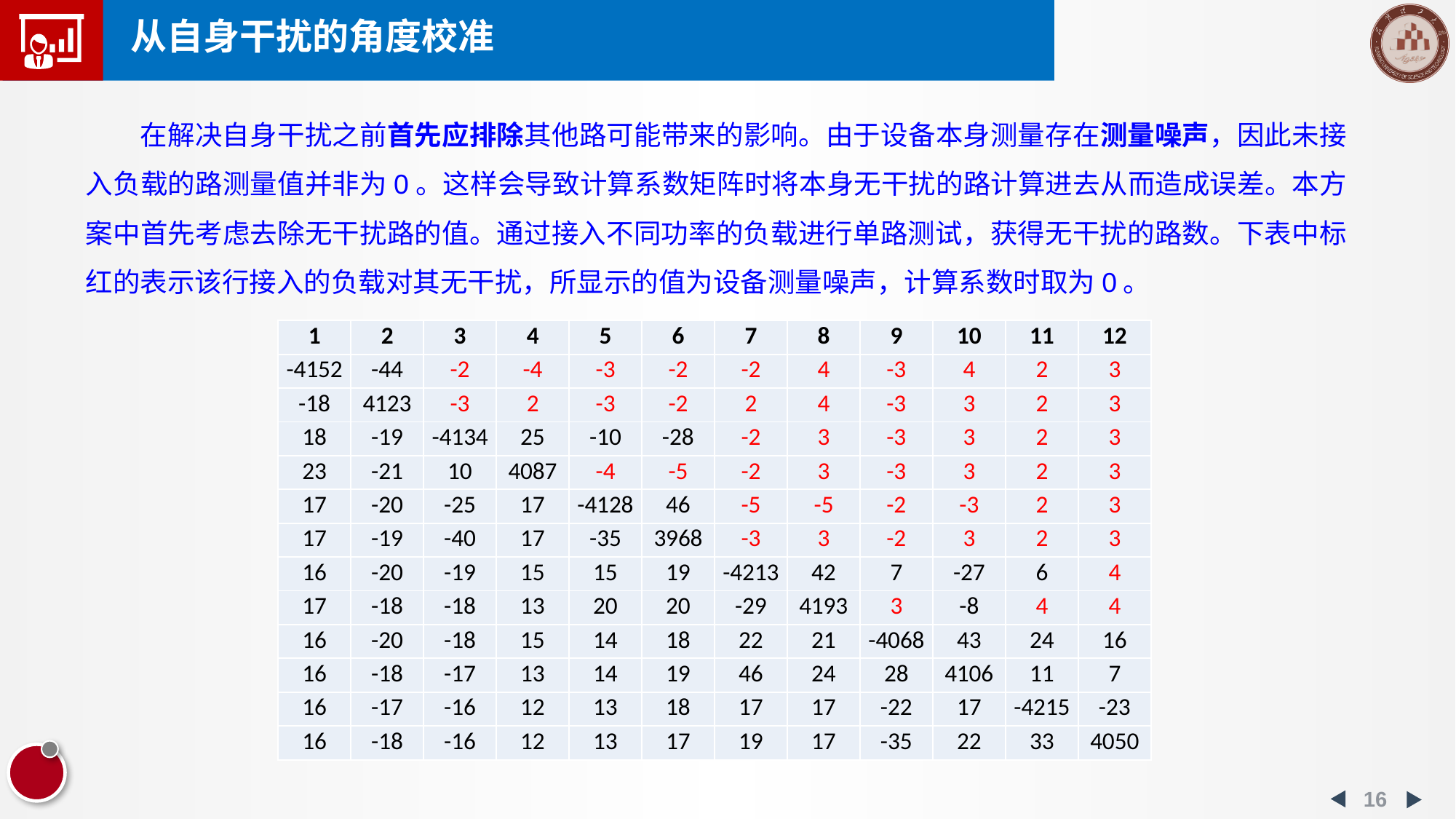

# 从自身干扰的角度校准
在解决自身干扰之前首先应排除其他路可能带来的影响。由于设备本身测量存在测量噪声，因此未接入负载的路测量值并非为0。这样会导致计算系数矩阵时将本身无干扰的路计算进去从而造成误差。本方案中首先考虑去除无干扰路的值。通过接入不同功率的负载进行单路测试，获得无干扰的路数。下表中标红的表示该行接入的负载对其无干扰，所显示的值为设备测量噪声，计算系数时取为0。
| 1 | 2 | 3 | 4 | 5 | 6 | 7 | 8 | 9 | 10 | 11 | 12 |
| --- | --- | --- | --- | --- | --- | --- | --- | --- | --- | --- | --- |
| -4152 | -44 | -2 | -4 | -3 | -2 | -2 | 4 | -3 | 4 | 2 | 3 |
| -18 | 4123 | -3 | 2 | -3 | -2 | 2 | 4 | -3 | 3 | 2 | 3 |
| 18 | -19 | -4134 | 25 | -10 | -28 | -2 | 3 | -3 | 3 | 2 | 3 |
| 23 | -21 | 10 | 4087 | -4 | -5 | -2 | 3 | -3 | 3 | 2 | 3 |
| 17 | -20 | -25 | 17 | -4128 | 46 | -5 | -5 | -2 | -3 | 2 | 3 |
| 17 | -19 | -40 | 17 | -35 | 3968 | -3 | 3 | -2 | 3 | 2 | 3 |
| 16 | -20 | -19 | 15 | 15 | 19 | -4213 | 42 | 7 | -27 | 6 | 4 |
| 17 | -18 | -18 | 13 | 20 | 20 | -29 | 4193 | 3 | -8 | 4 | 4 |
| 16 | -20 | -18 | 15 | 14 | 18 | 22 | 21 | -4068 | 43 | 24 | 16 |
| 16 | -18 | -17 | 13 | 14 | 19 | 46 | 24 | 28 | 4106 | 11 | 7 |
| 16 | -17 | -16 | 12 | 13 | 18 | 17 | 17 | -22 | 17 | -4215 | -23 |
| 16 | -18 | -16 | 12 | 13 | 17 | 19 | 17 | -35 | 22 | 33 | 4050 |
16